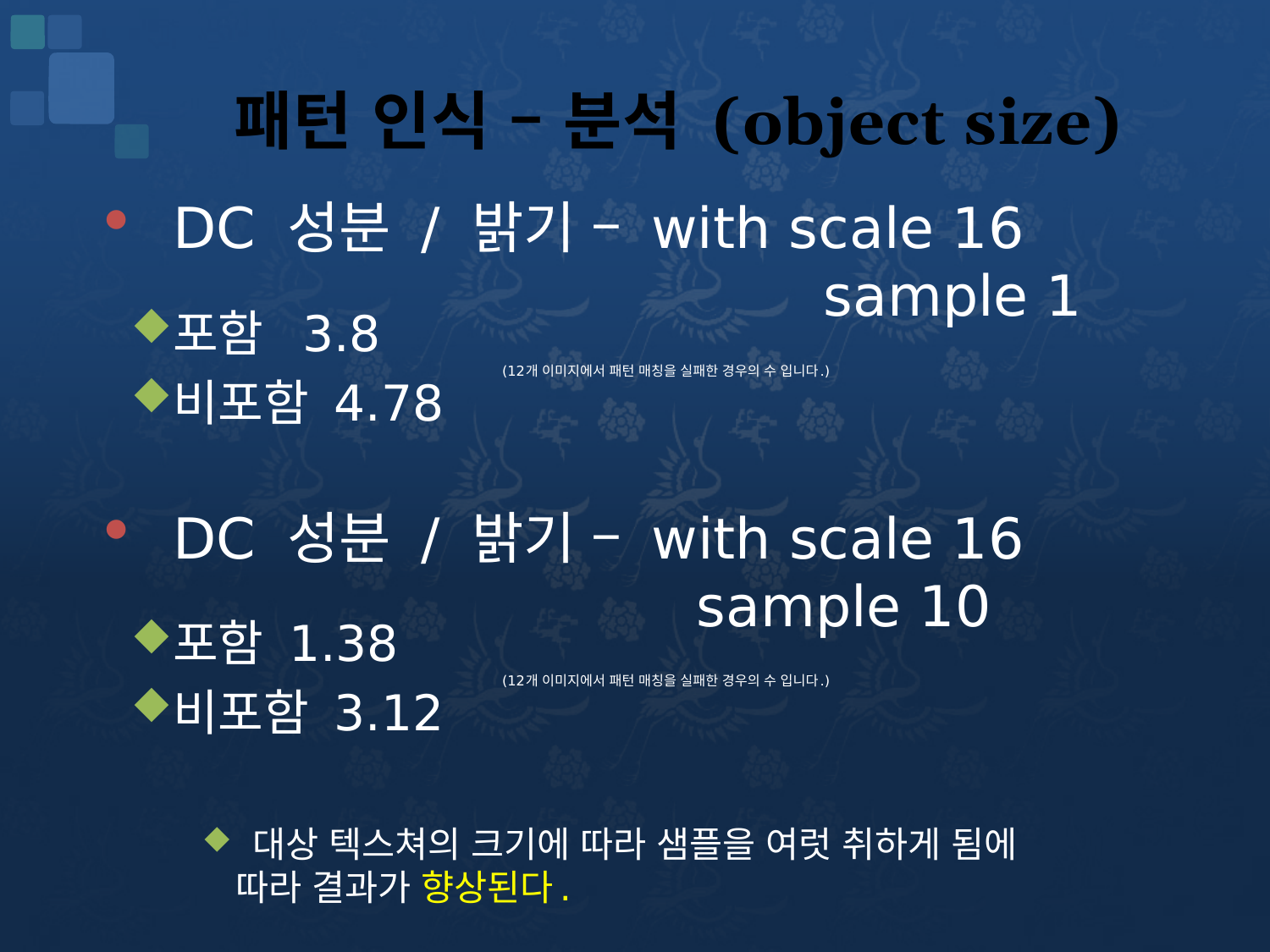

# 패턴 인식 – 분석 (object size)
 DC 성분 / 밝기 – with scale 16  				                sample 1
포함  3.8
비포함 4.78

(12개 이미지에서 패턴 매칭을 실패한 경우의 수 입니다.)
 DC 성분 / 밝기 – with scale 16				                sample 10

포함 1.38
비포함 3.12
(12개 이미지에서 패턴 매칭을 실패한 경우의 수 입니다.)
 대상 텍스쳐의 크기에 따라 샘플을 여럿 취하게 됨에 따라 결과가 향상된다.